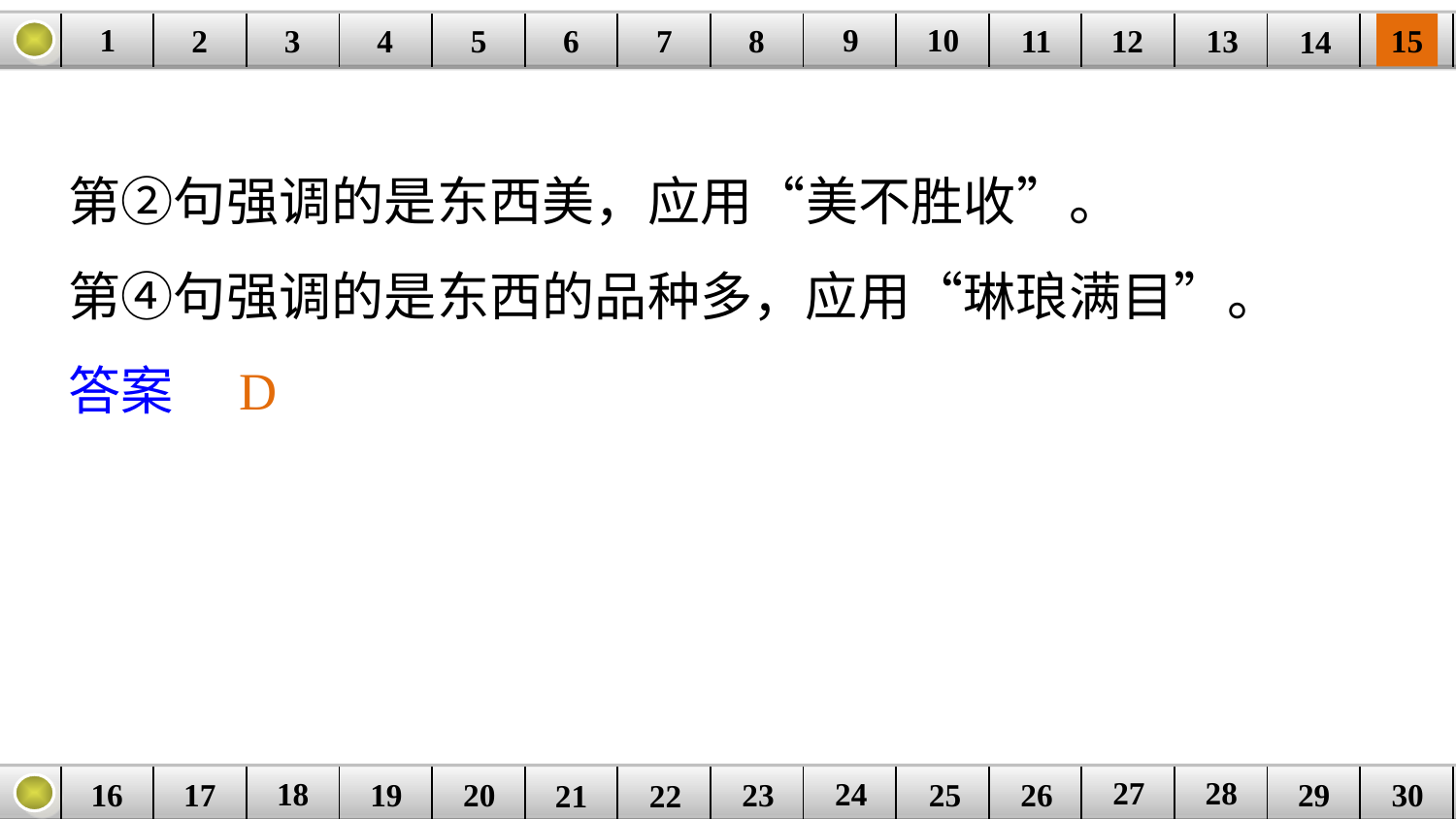

9
10
1
3
4
5
6
8
11
2
12
15
|  |  |  |  |  |  |  |  |  |  |  |  |  |  |  |
| --- | --- | --- | --- | --- | --- | --- | --- | --- | --- | --- | --- | --- | --- | --- |
7
13
14

第②句强调的是东西美，应用“美不胜收”。
第④句强调的是东西的品种多，应用“琳琅满目”。
答案　D

27
28
18
24
16
25
26
30
|  |  |  |  |  |  |  |  |  |  |  |  |  |  |  |
| --- | --- | --- | --- | --- | --- | --- | --- | --- | --- | --- | --- | --- | --- | --- |
23
17
19
20
29
21
22